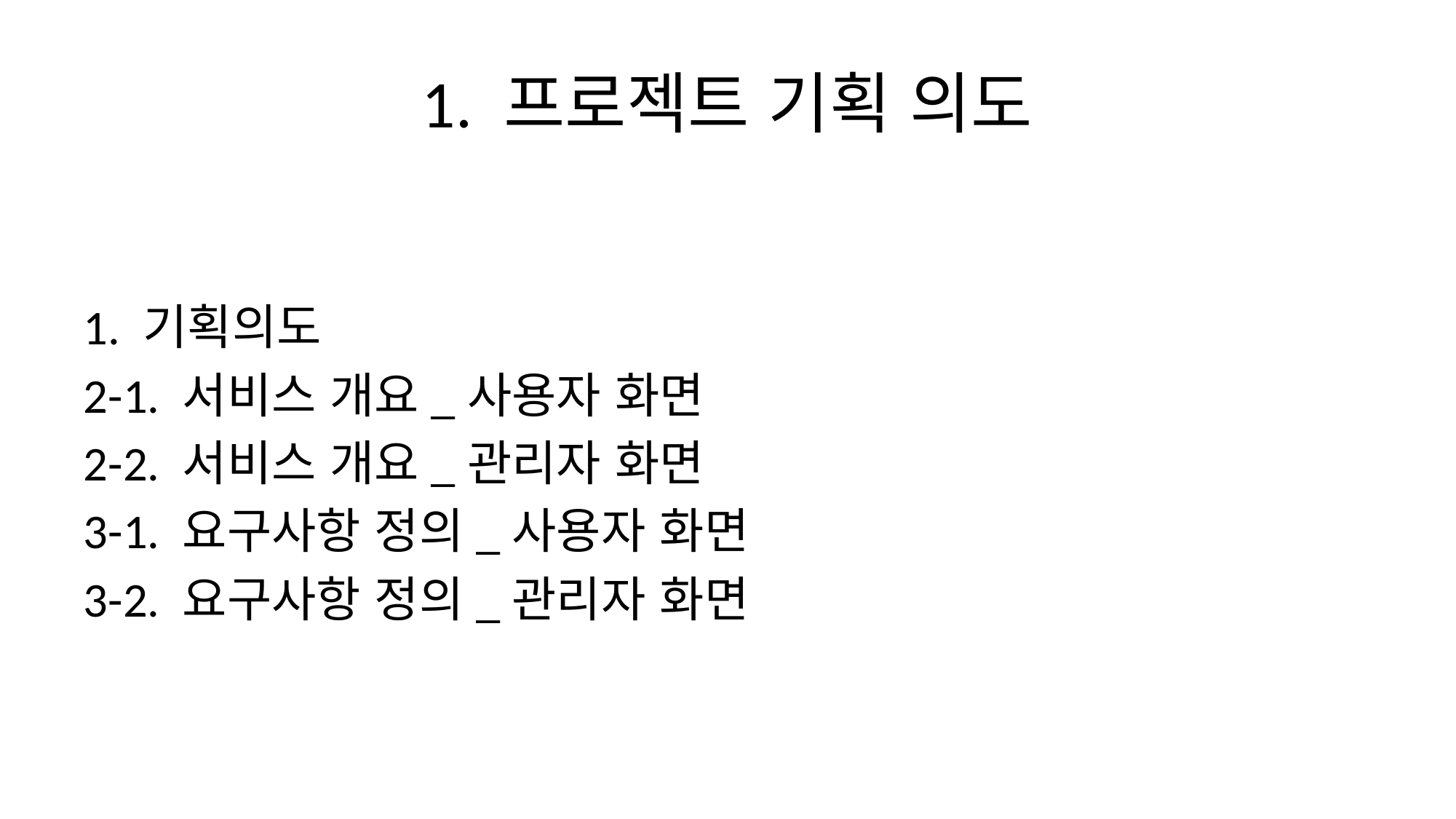

# 1. 프로젝트 기획 의도
1. 기획의도
2-1. 서비스 개요_사용자 화면
2-2. 서비스 개요_관리자 화면
3-1. 요구사항 정의_사용자 화면
3-2. 요구사항 정의_관리자 화면